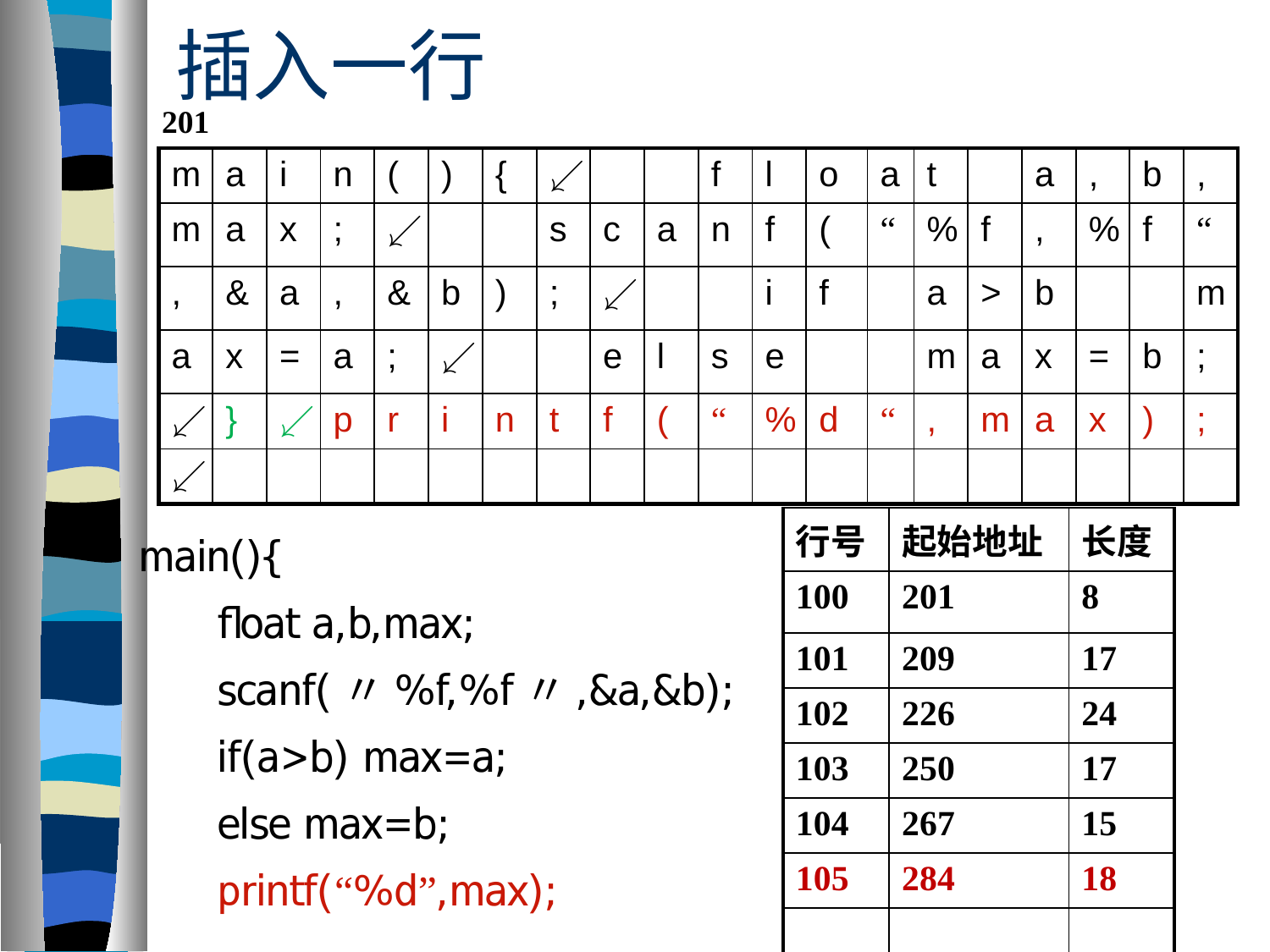

插入一行
201
| m | a | i | n | ( | ) | { | ↙ |  |  | f | l | o | a | t |  | a | , | b | , |
| --- | --- | --- | --- | --- | --- | --- | --- | --- | --- | --- | --- | --- | --- | --- | --- | --- | --- | --- | --- |
| m | a | x | ; | ↙ |  |  | s | c | a | n | f | ( | “ | % | f | , | % | f | “ |
| , | & | a | , | & | b | ) | ; | ↙ |  |  | i | f |  | a | > | b |  |  | m |
| a | x | = | a | ; | ↙ |  |  | e | l | s | e |  |  | m | a | x | = | b | ; |
| ↙ | } | ↙ | p | r | i | n | t | f | ( | “ | % | d | “ | , | m | a | x | ) | ; |
| ↙ |  |  |  |  |  |  |  |  |  |  |  |  |  |  |  |  |  |  |  |
| 行号 | 起始地址 | 长度 |
| --- | --- | --- |
| 100 | 201 | 8 |
| 101 | 209 | 17 |
| 102 | 226 | 24 |
| 103 | 250 | 17 |
| 104 | 267 | 15 |
| 105 | 284 | 18 |
|  |  |  |
main(){
      float a,b,max;
      scanf(〃%f,%f〃,&a,&b);
      if(a>b) max=a;
      else max=b;
      printf(“%d”,max);